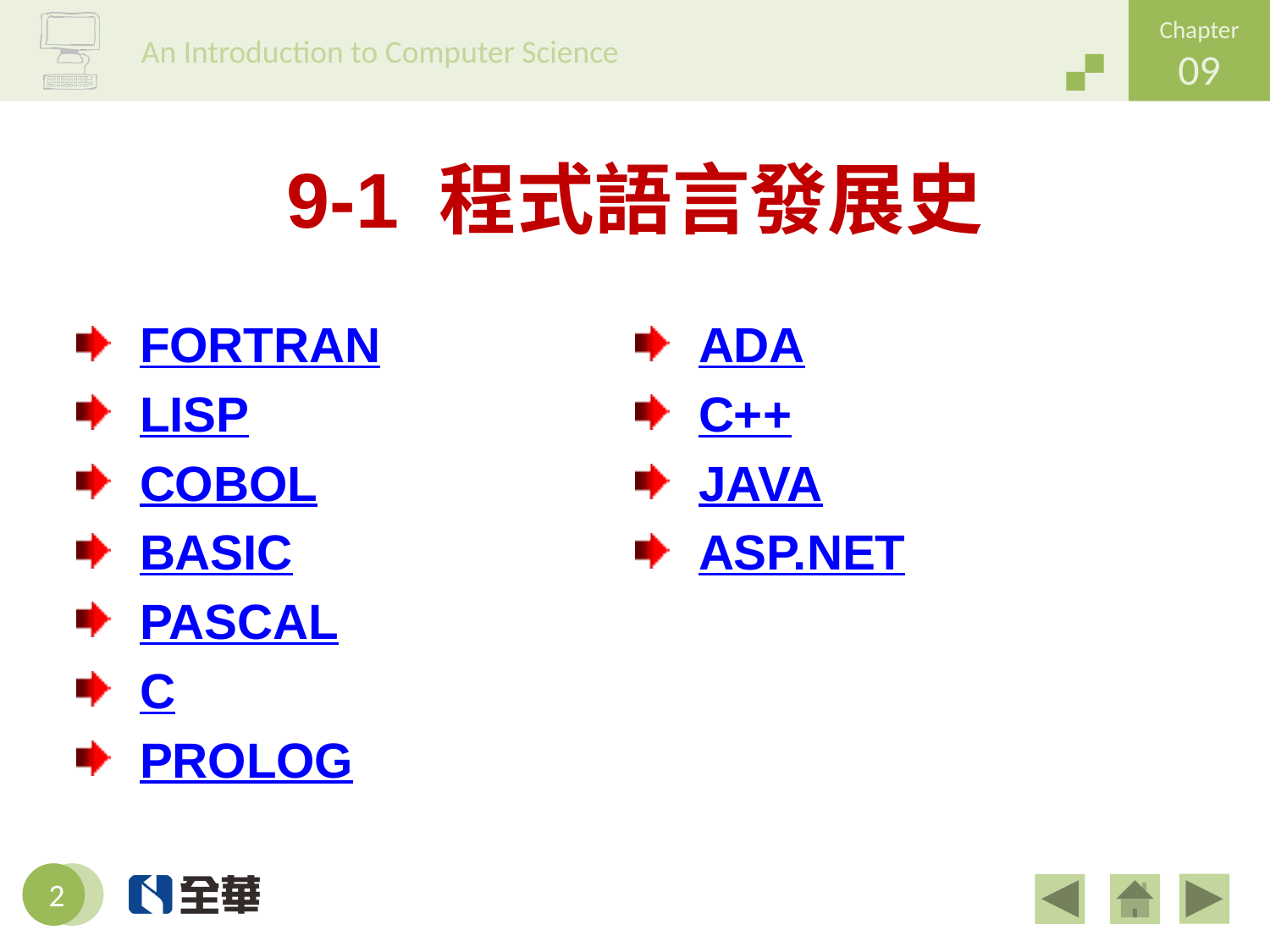

# 9-1 程式語言發展史
FORTRAN
LISP
COBOL
BASIC
PASCAL
C
PROLOG
ADA
C++
JAVA
ASP.NET